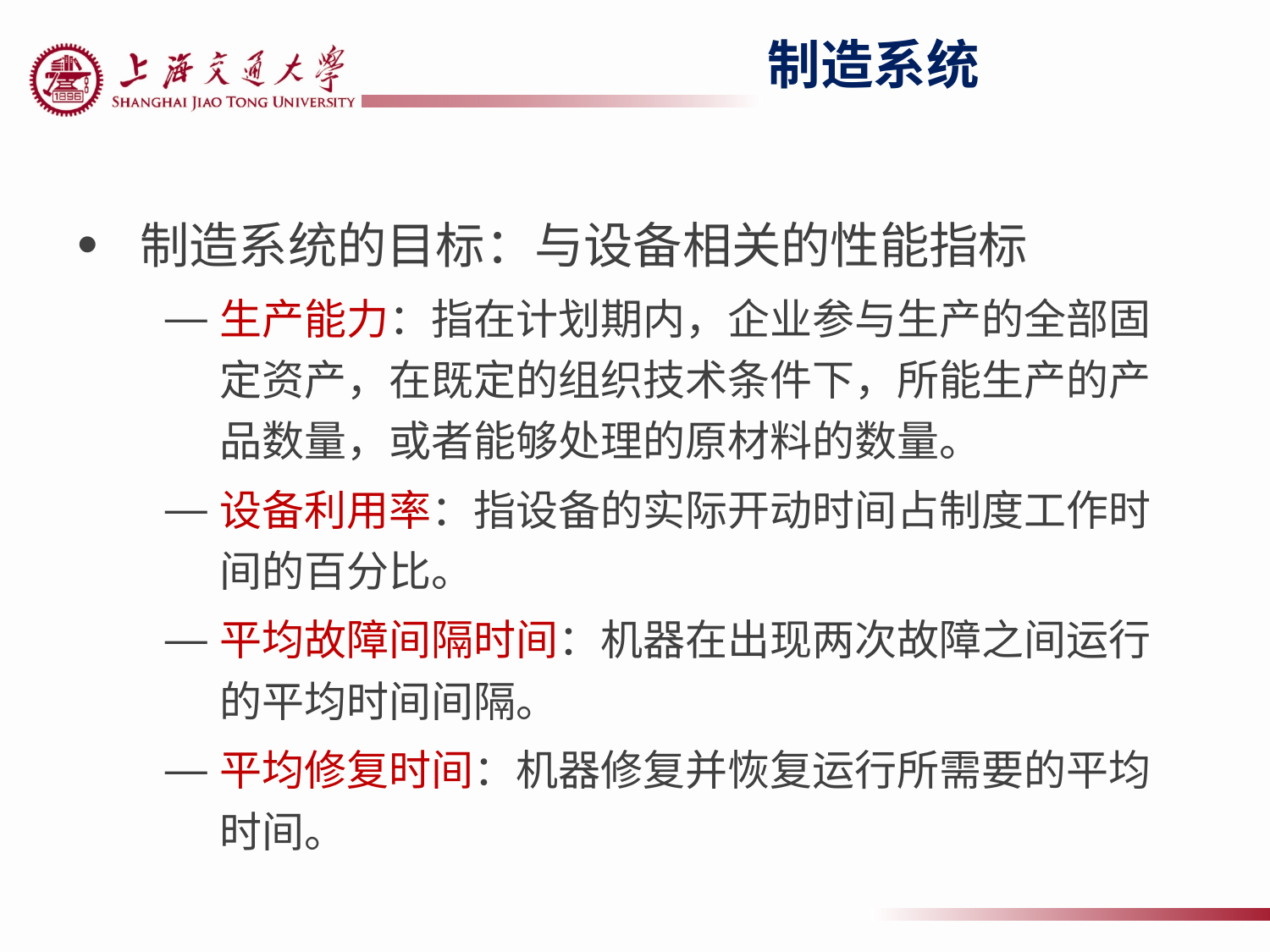

# 制造系统
制造系统的目标：与设备相关的性能指标
生产能力：指在计划期内，企业参与生产的全部固定资产，在既定的组织技术条件下，所能生产的产品数量，或者能够处理的原材料的数量。
设备利用率：指设备的实际开动时间占制度工作时间的百分比。
平均故障间隔时间：机器在出现两次故障之间运行的平均时间间隔。
平均修复时间：机器修复并恢复运行所需要的平均时间。